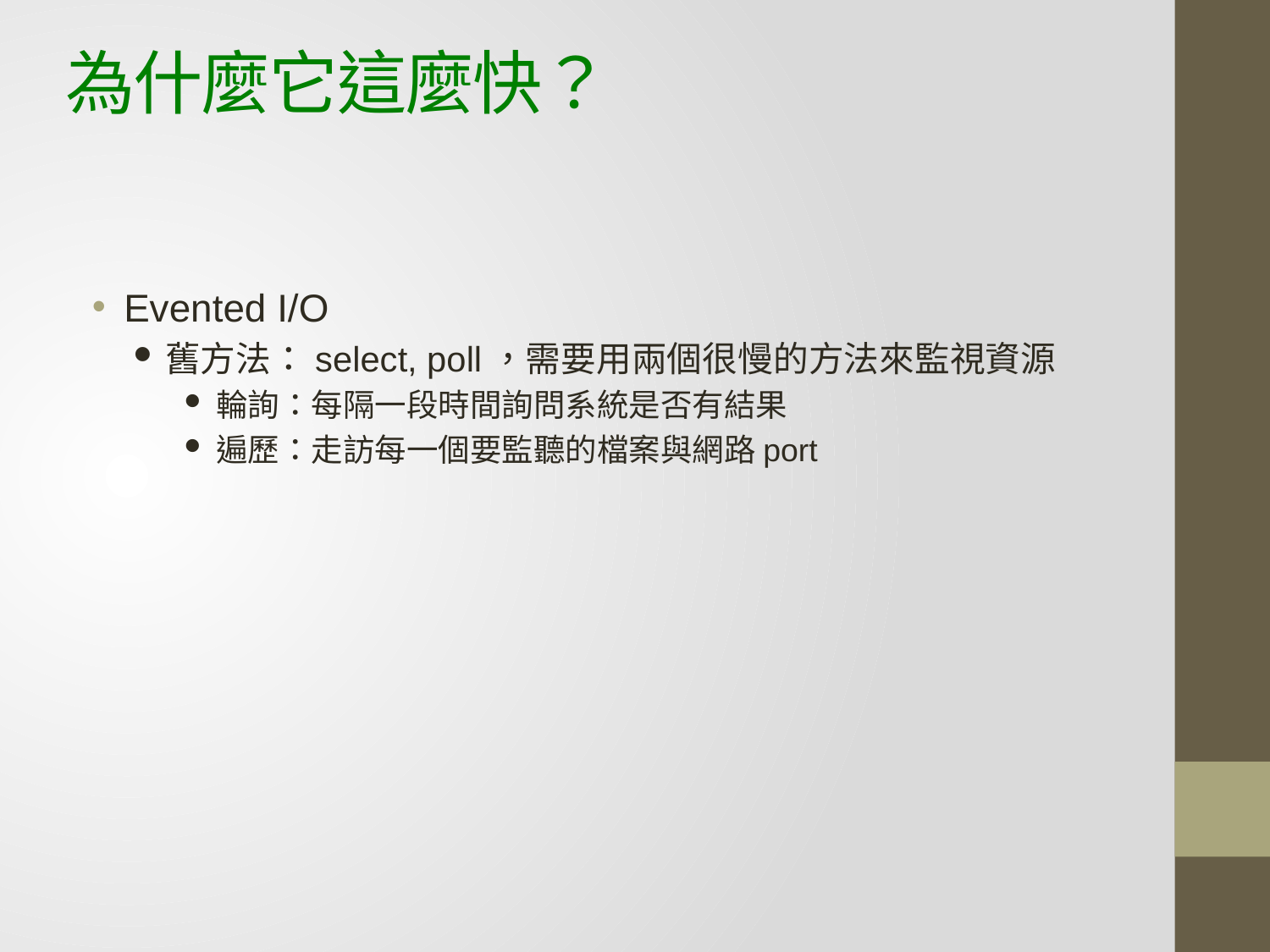

# 為什麼它這麼快？

Evented I/O
舊方法：select, poll，需要用兩個很慢的方法來監視資源
輪詢：每隔一段時間詢問系統是否有結果
遍歷：走訪每一個要監聽的檔案與網路port